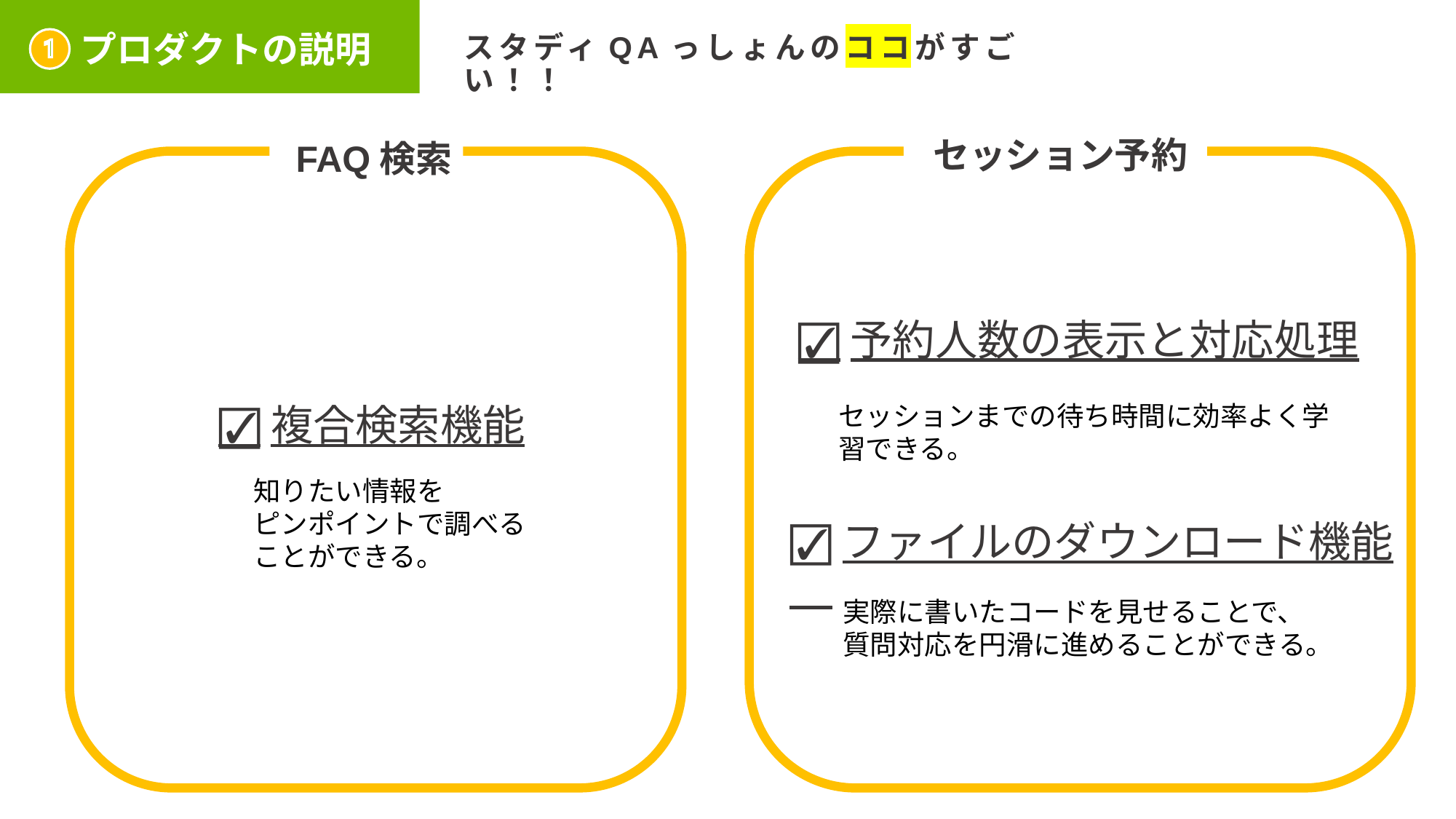

プロダクトの説明
スタディQAっしょんのココがすごい！！

セッション予約
FAQ検索

☑予約人数の表示と対応処理

セッションまでの待ち時間に効率よく学習できる。
☑複合検索機能
知りたい情報を
ピンポイントで調べる
ことができる。
☑ファイルのダウンロード機能
実際に書いたコードを見せることで、
質問対応を円滑に進めることができる。